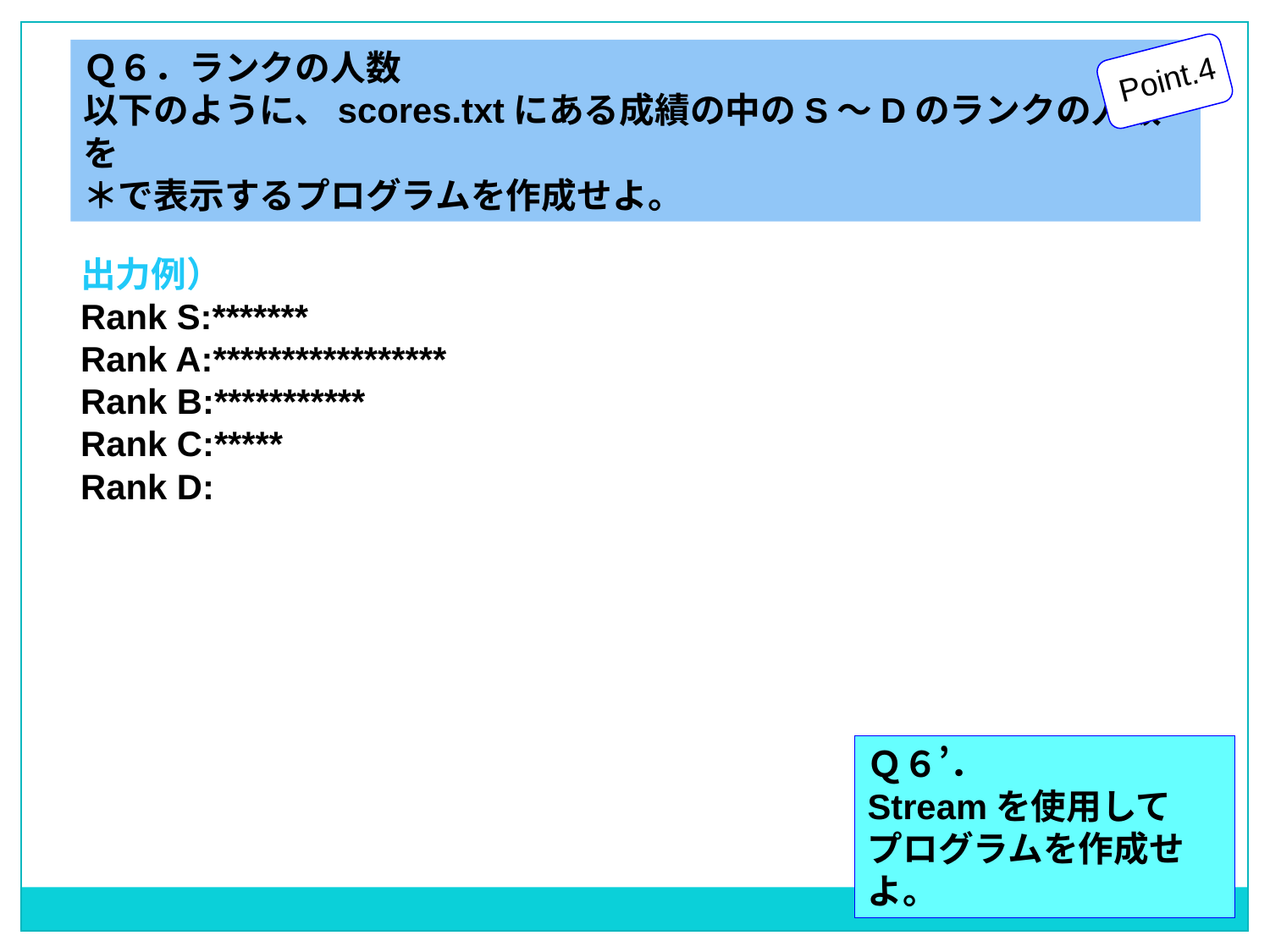

Ｑ６．ランクの人数
以下のように、scores.txtにある成績の中のS～Dのランクの人数を
＊で表示するプログラムを作成せよ。

Point.4
出力例）
Rank S:*******
Rank A:*****************
Rank B:***********
Rank C:*****
Rank D:
Ｑ６’．
Streamを使用して
プログラムを作成せよ。